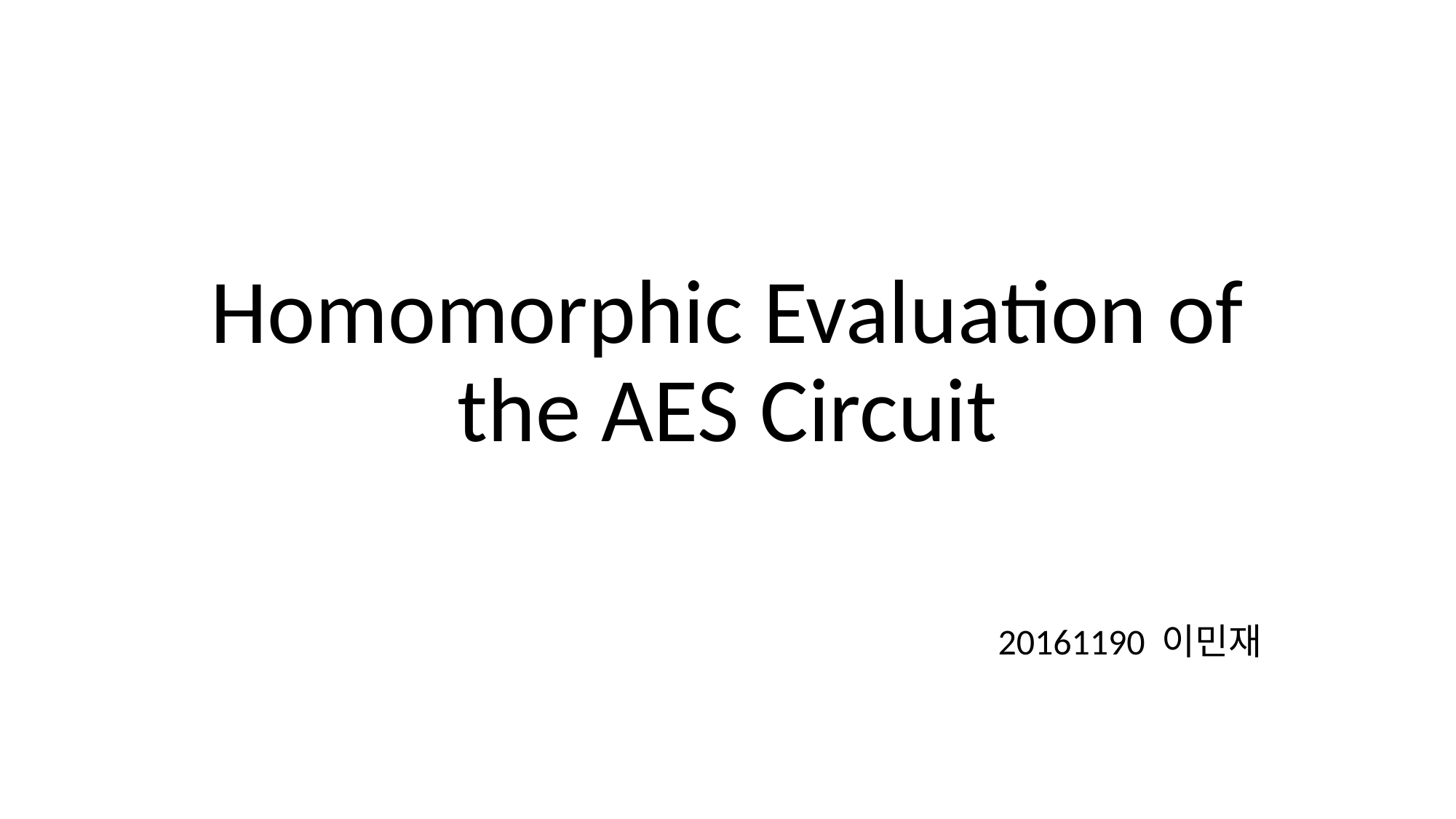

# Homomorphic Evaluation of the AES Circuit
20161190 이민재